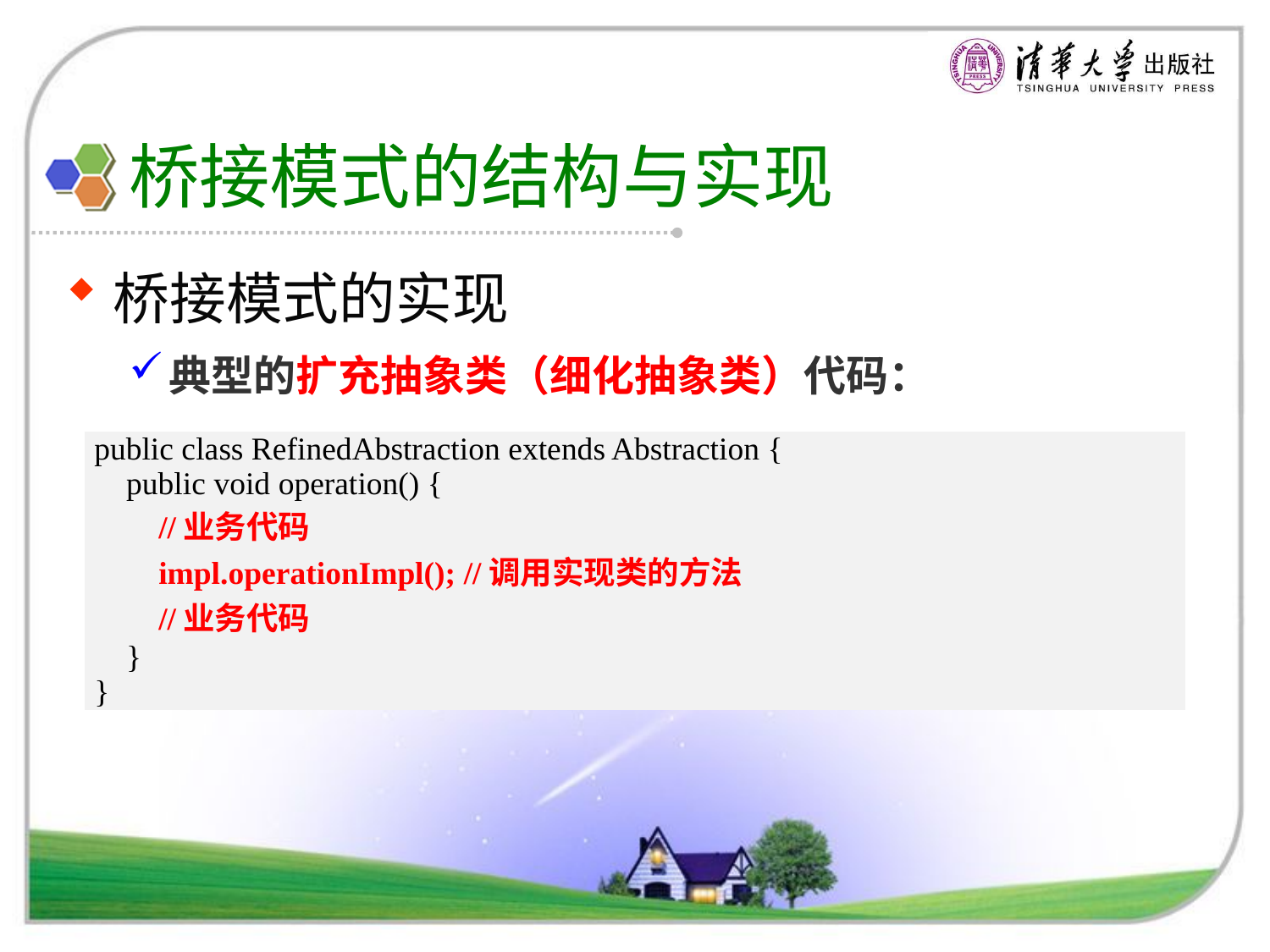

# 桥接模式的结构与实现
桥接模式的实现
典型的扩充抽象类（细化抽象类）代码：
| public class RefinedAbstraction extends Abstraction { public void operation() { //业务代码 impl.operationImpl(); //调用实现类的方法 //业务代码 } } |
| --- |